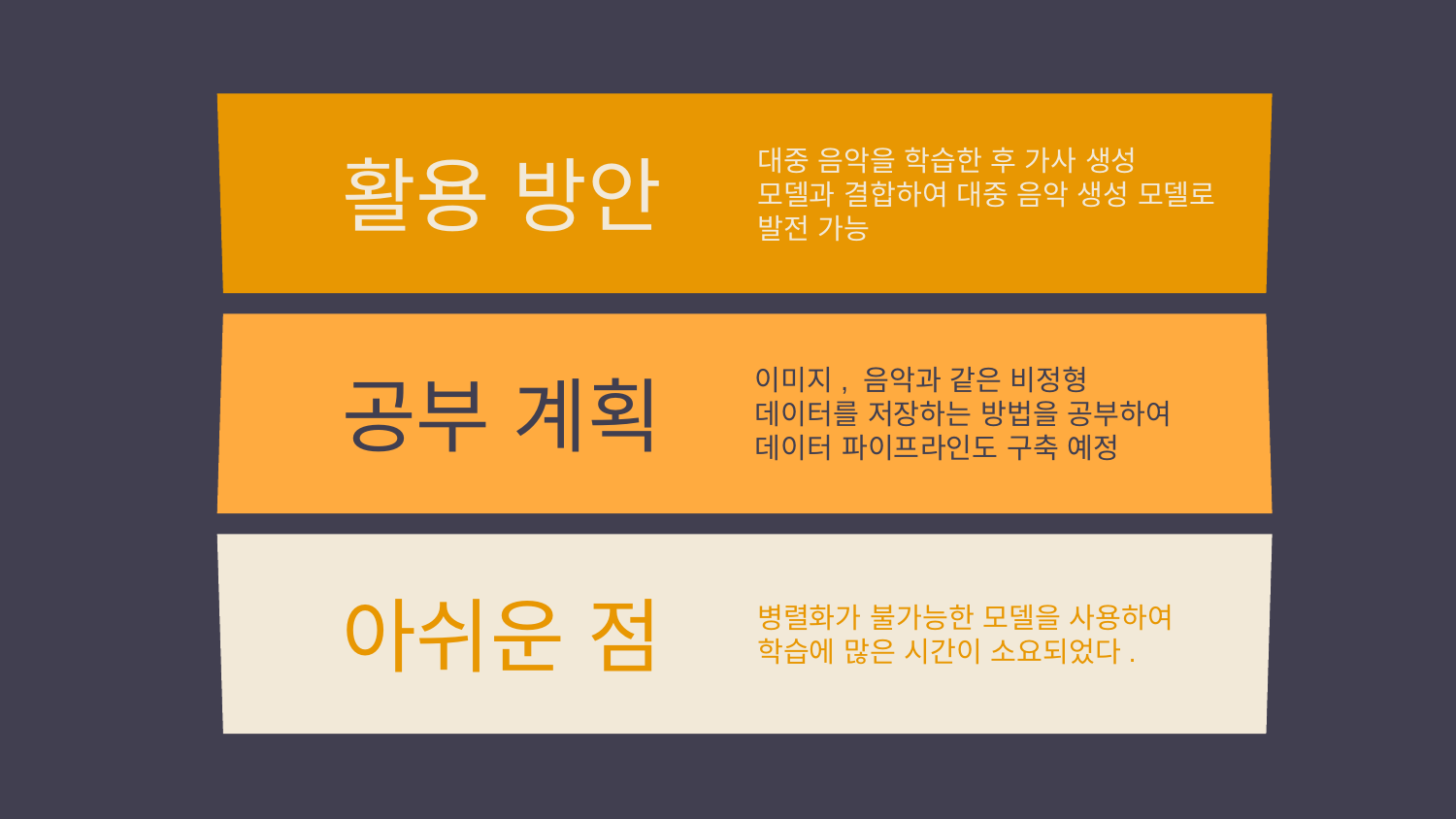

# 활용 방안

대중 음악을 학습한 후 가사 생성 모델과 결합하여 대중 음악 생성 모델로 발전 가능

이미지, 음악과 같은 비정형 데이터를 저장하는 방법을 공부하여
데이터 파이프라인도 구축 예정
공부 계획
아쉬운 점

병렬화가 불가능한 모델을 사용하여
학습에 많은 시간이 소요되었다.